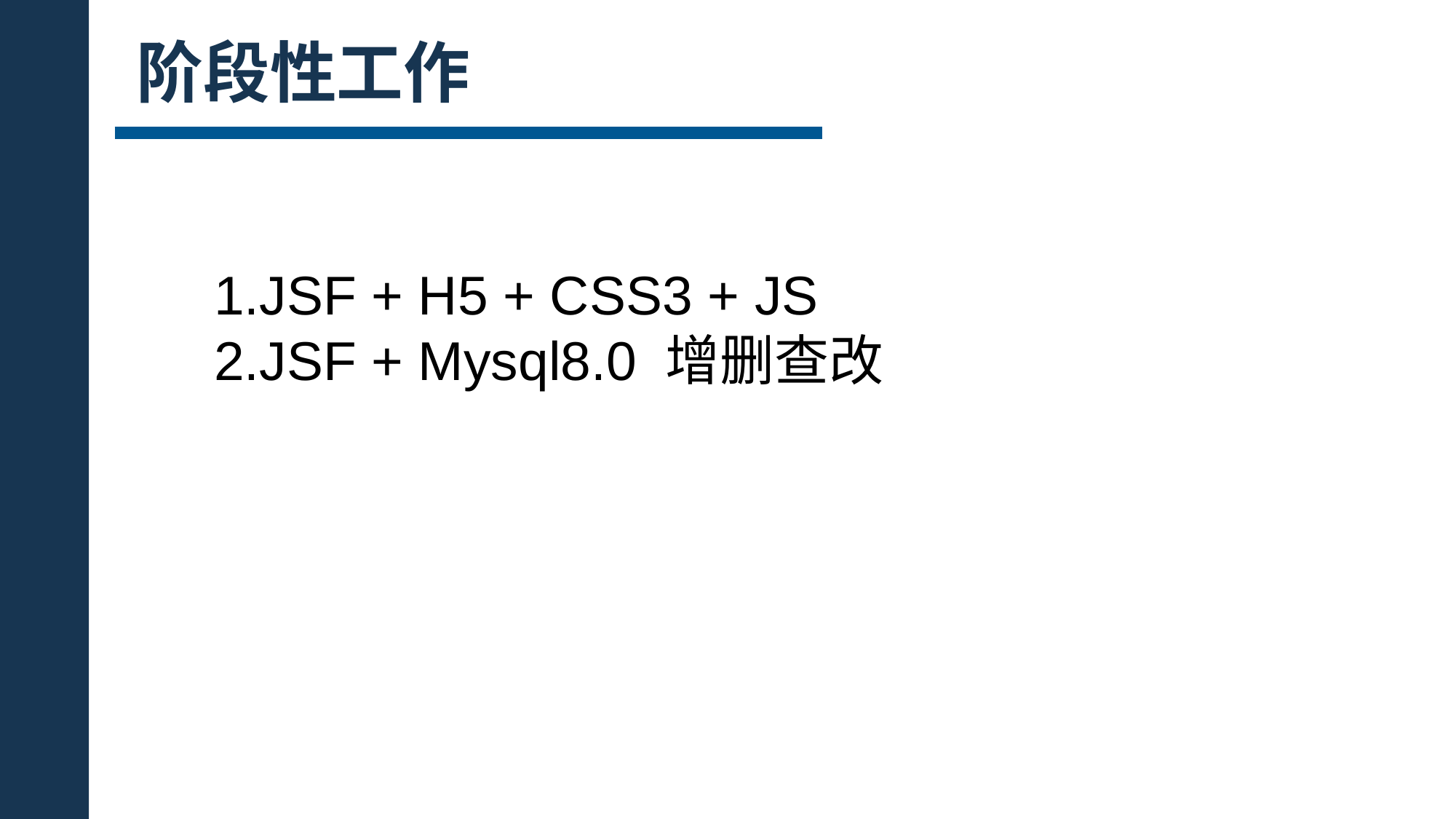

阶段性工作
JSF + H5 + CSS3 + JS
JSF + Mysql8.0 增删查改